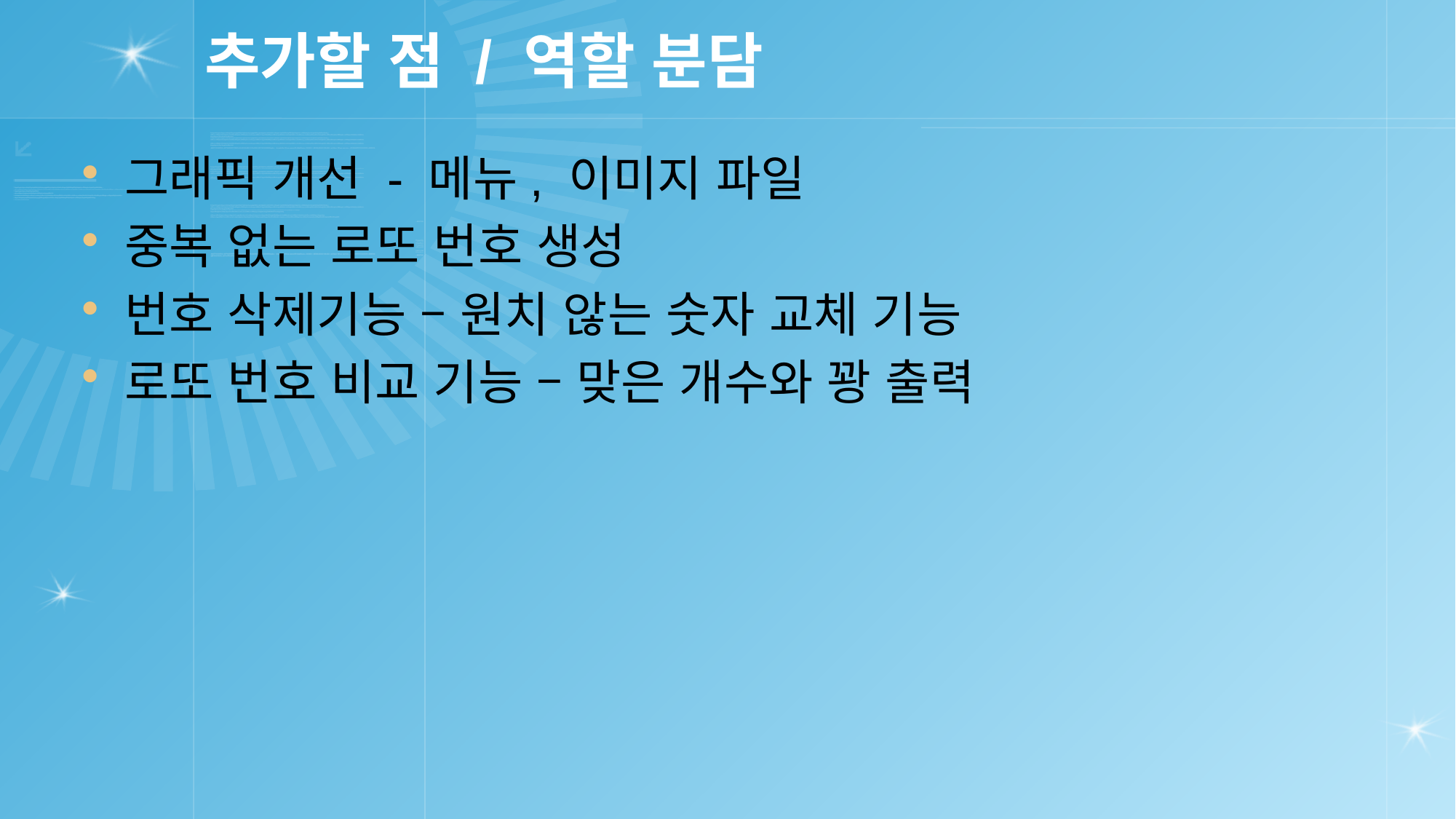

# 추가할 점 / 역할 분담
그래픽 개선 - 메뉴, 이미지 파일
중복 없는 로또 번호 생성
번호 삭제기능 – 원치 않는 숫자 교체 기능
로또 번호 비교 기능 – 맞은 개수와 꽝 출력